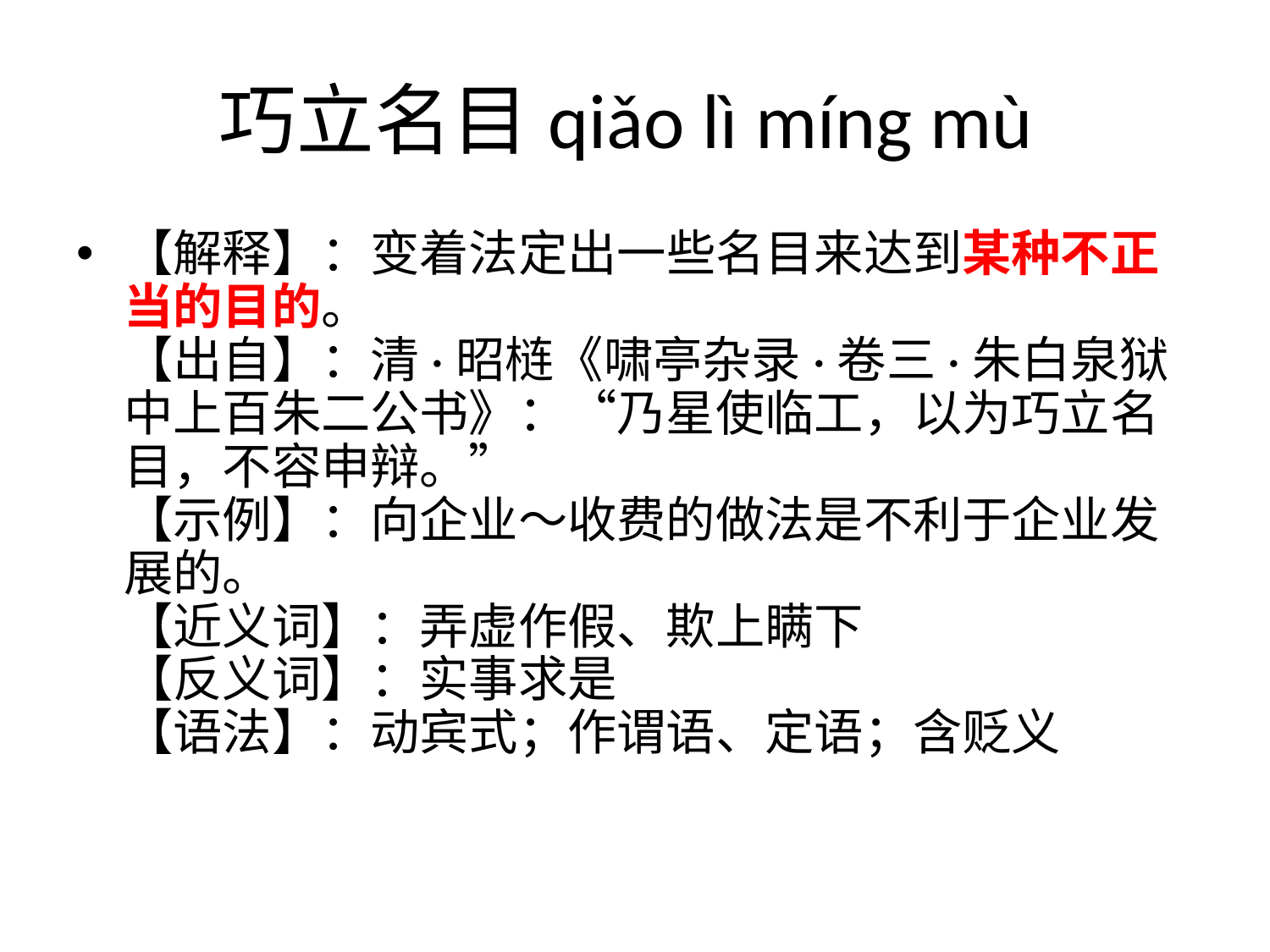

# 巧立名目qiǎo lì míng mù
【解释】：变着法定出一些名目来达到某种不正当的目的。
【出自】：清·昭梿《啸亭杂录·卷三·朱白泉狱中上百朱二公书》：“乃星使临工，以为巧立名目，不容申辩。”
【示例】：向企业～收费的做法是不利于企业发展的。
【近义词】：弄虚作假、欺上瞒下
【反义词】：实事求是
【语法】：动宾式；作谓语、定语；含贬义